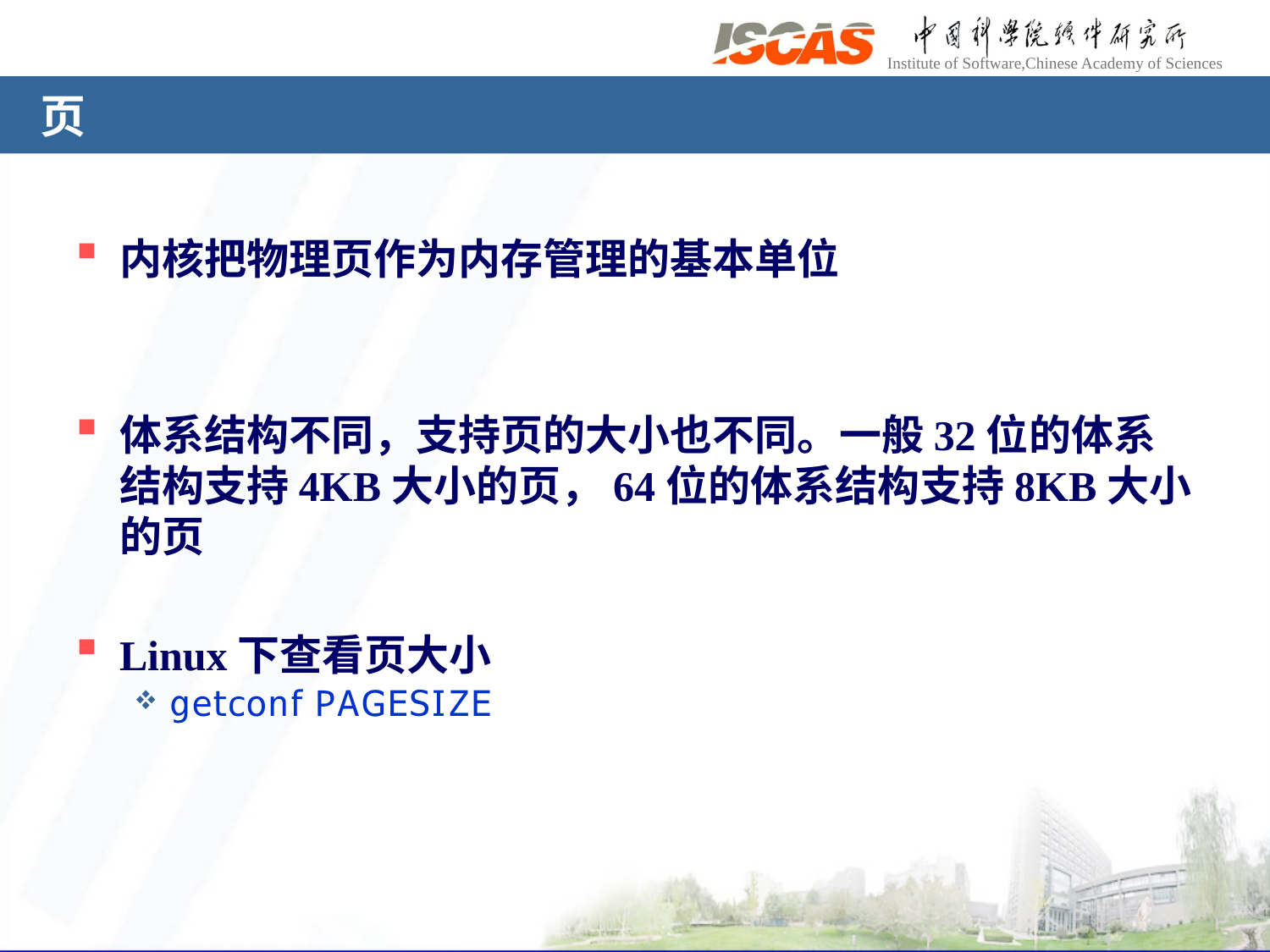

# 页
内核把物理页作为内存管理的基本单位

体系结构不同，支持页的大小也不同。一般32位的体系结构支持4KB大小的页，64位的体系结构支持8KB大小的页

Linux下查看页大小
getconf PAGESIZE